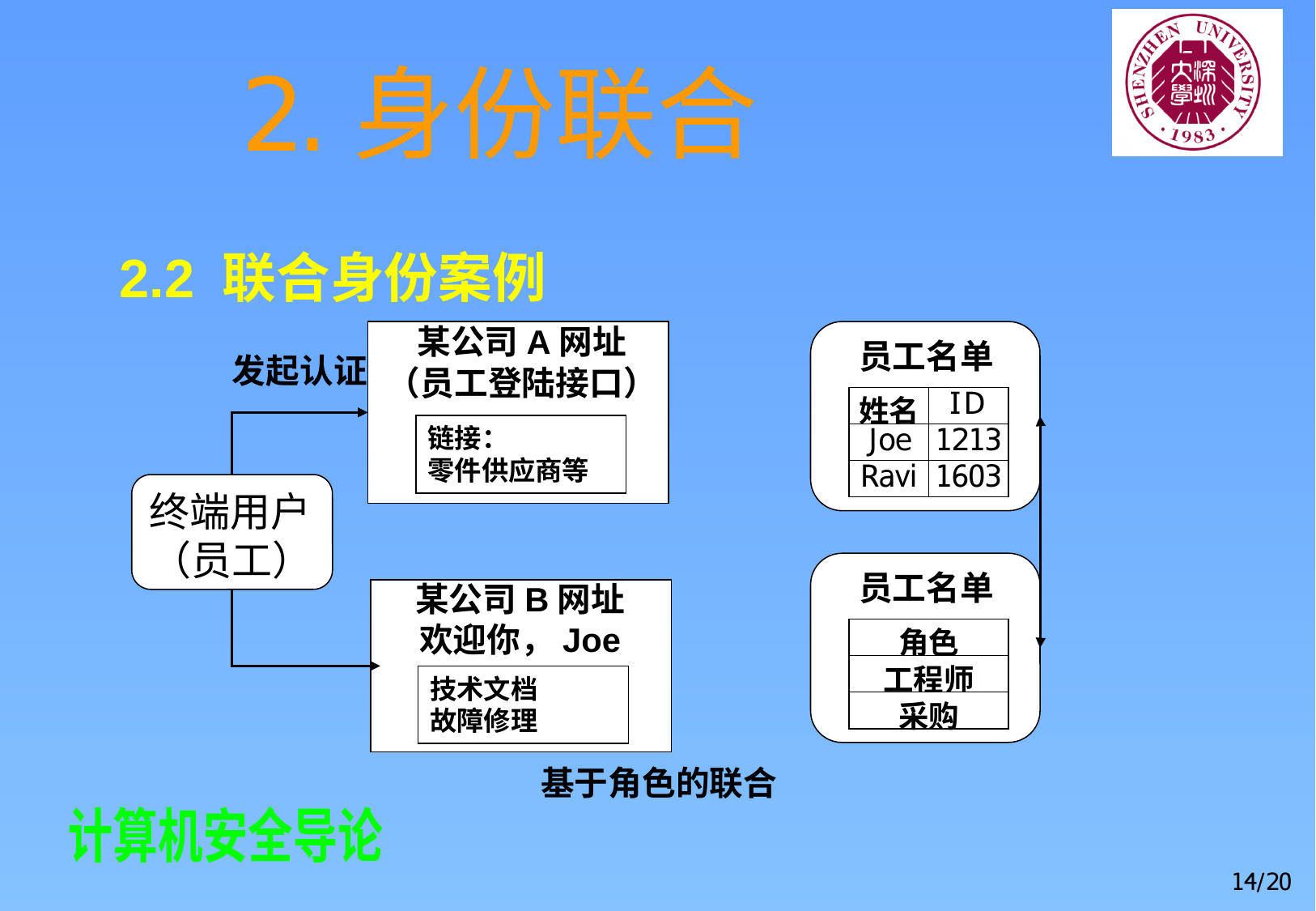

# 2.身份联合
2.2 联合身份案例

某公司A网址
（员工登陆接口）

员工名单
发起认证
| 姓名 | ID |
| --- | --- |
| Joe | 1213 |
| Ravi | 1603 |
链接：
零件供应商等
终端用户
（员工）

员工名单
某公司B网址
欢迎你，Joe

| 角色 |
| --- |
| 工程师 |
| 采购 |
技术文档
故障修理
基于角色的联合
14/20